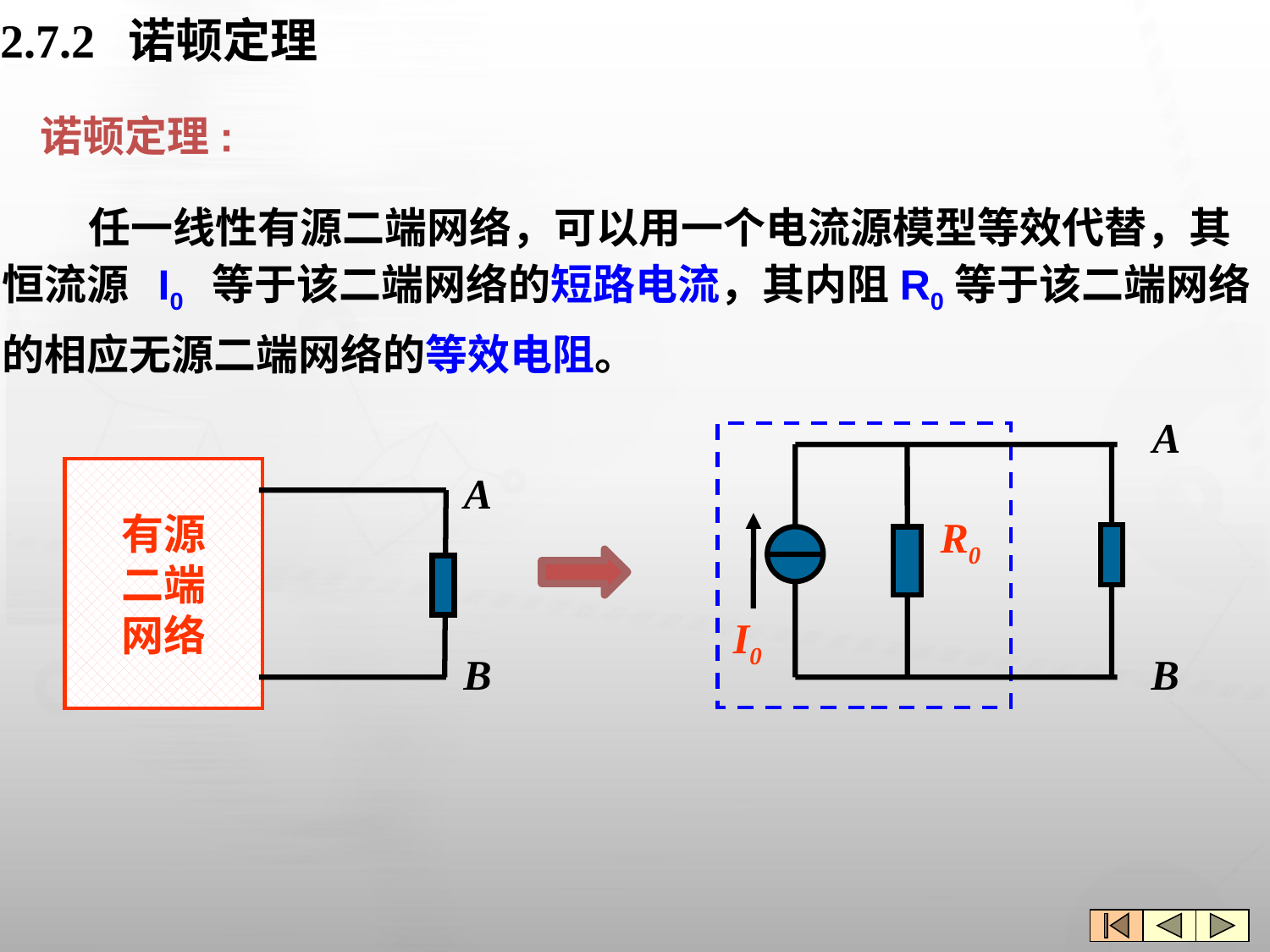

# 2.7.2  诺顿定理
诺顿定理:
        任一线性有源二端网络，可以用一个电流源模型等效代替，其恒流源  I0  等于该二端网络的短路电流，其内阻R0等于该二端网络的相应无源二端网络的等效电阻。
A

R0

I0
B

有源
二端
网络
A

B